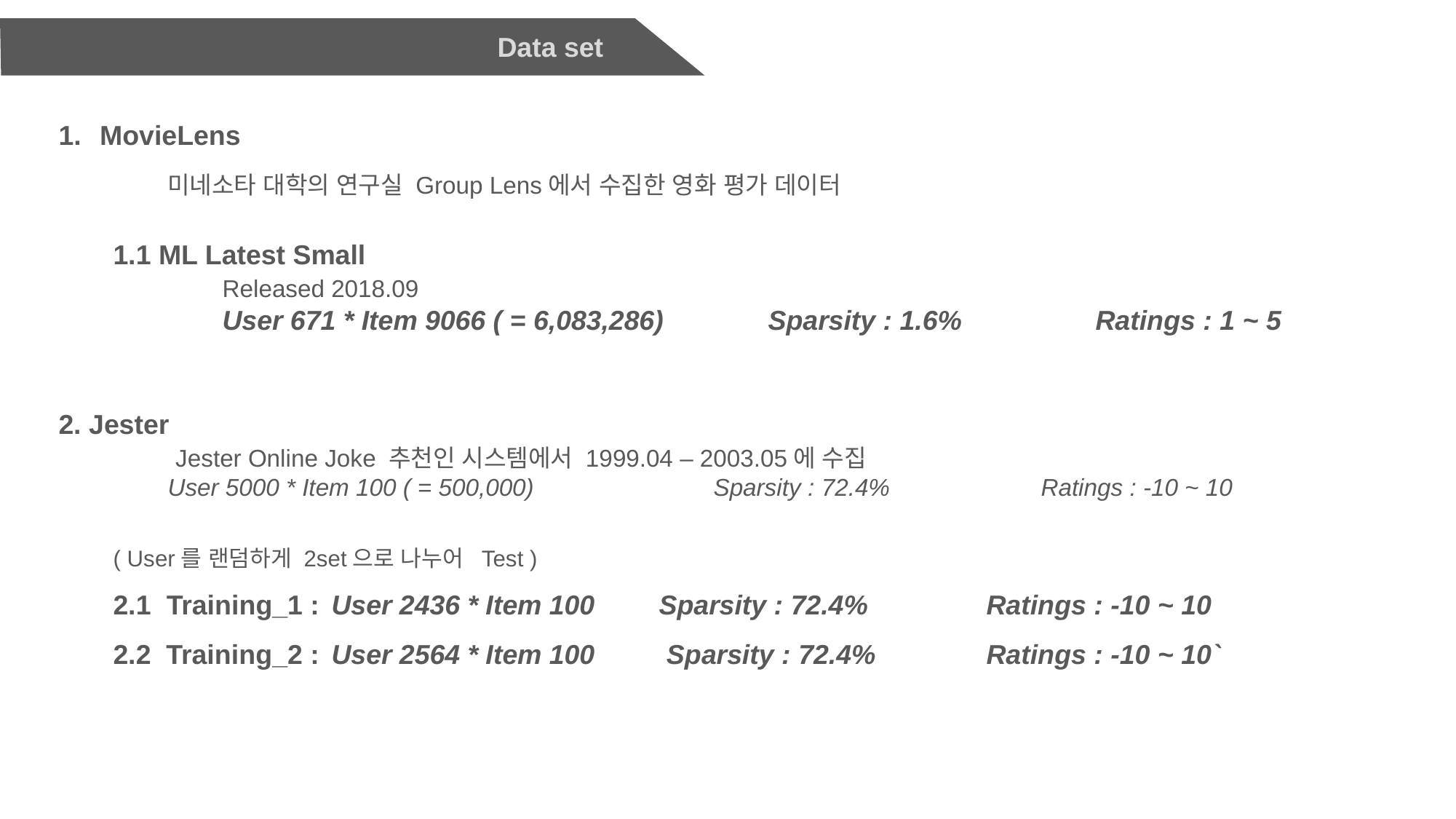

Data set
MovieLens
	미네소타 대학의 연구실 Group Lens에서 수집한 영화 평가 데이터

1.1 ML Latest Small
	Released 2018.09
	User 671 * Item 9066 ( = 6,083,286)	Sparsity : 1.6%		Ratings : 1 ~ 5

2. Jester
	 Jester Online Joke 추천인 시스템에서 1999.04 – 2003.05에 수집
	User 5000 * Item 100 ( = 500,000)		Sparsity : 72.4% 		Ratings : -10 ~ 10

( User를 랜덤하게 2set으로 나누어  Test )
2.1  Training_1 :	User 2436 * Item 100 	Sparsity : 72.4% 		Ratings : -10 ~ 10
2.2  Training_2 :	User 2564 * Item 100	 Sparsity : 72.4% 	Ratings : -10 ~ 10`